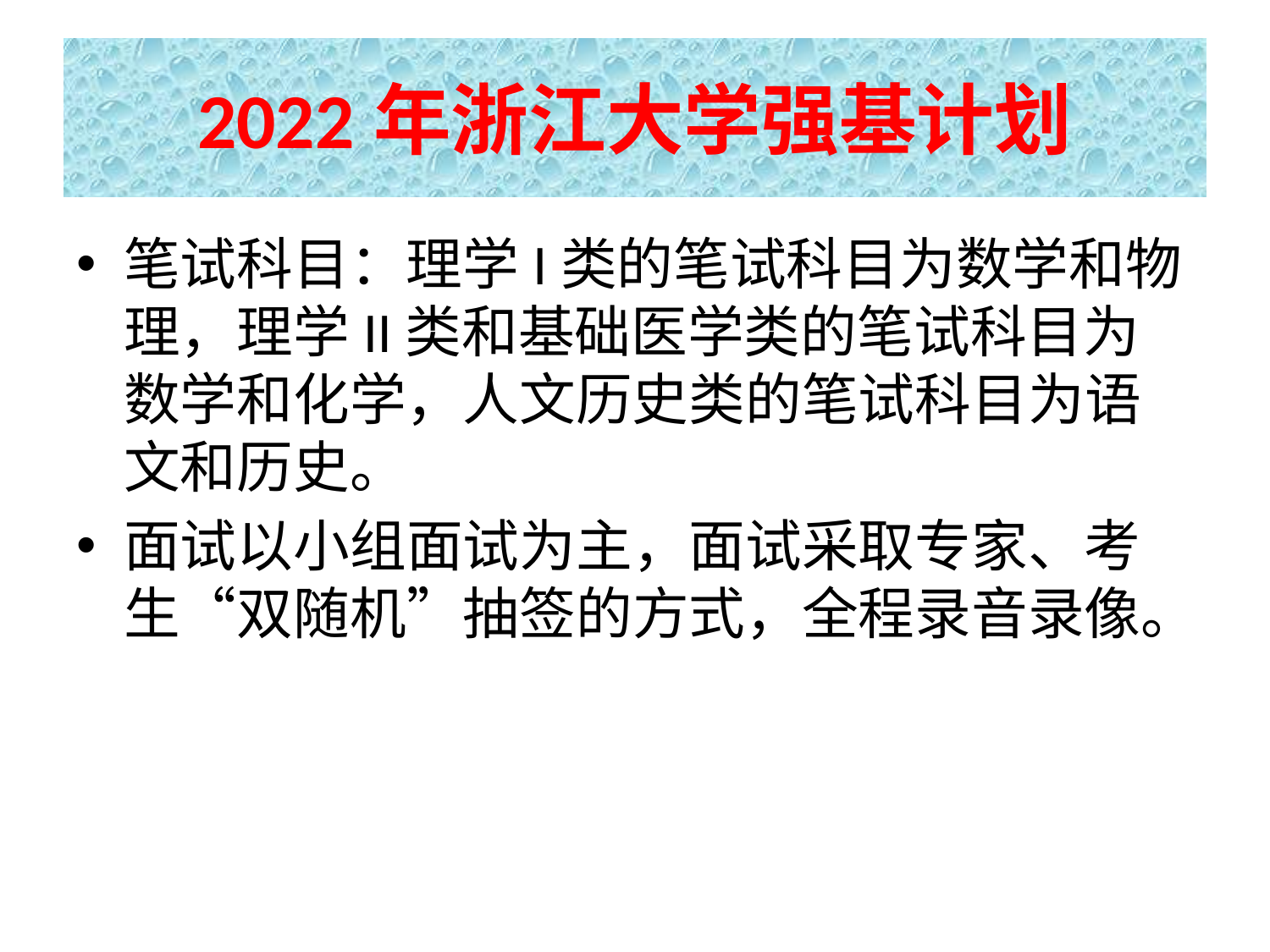

# 2022年浙江大学强基计划
笔试科目：理学I类的笔试科目为数学和物理，理学II类和基础医学类的笔试科目为数学和化学，人文历史类的笔试科目为语文和历史。
面试以小组面试为主，面试采取专家、考生“双随机”抽签的方式，全程录音录像。